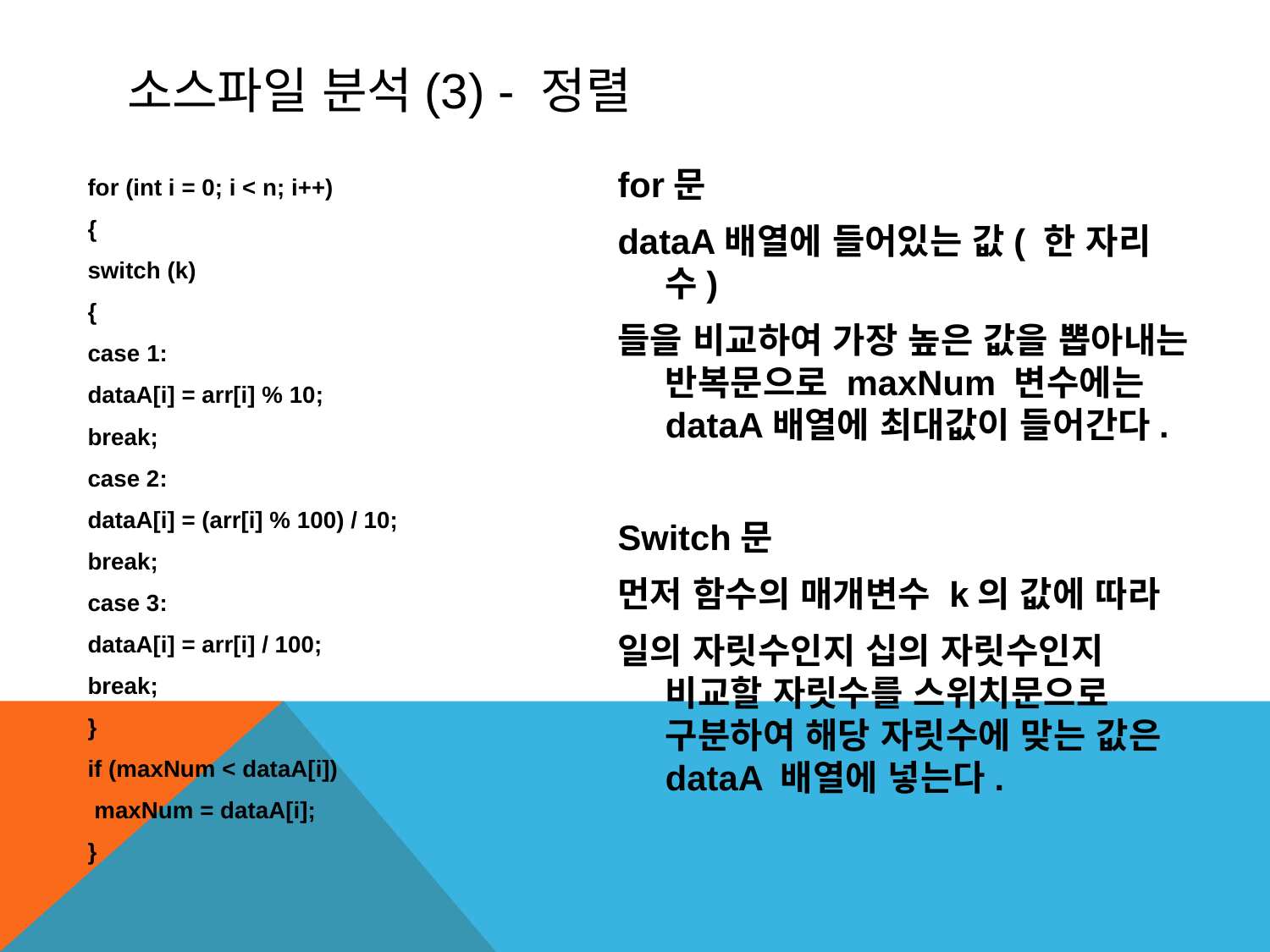

# 소스파일 분석(3) - 정렬
for문
dataA배열에 들어있는 값( 한 자리 수)
들을 비교하여 가장 높은 값을 뽑아내는 반복문으로 maxNum 변수에는 dataA배열에 최대값이 들어간다.

Switch문
먼저 함수의 매개변수 k의 값에 따라
일의 자릿수인지 십의 자릿수인지 비교할 자릿수를 스위치문으로 구분하여 해당 자릿수에 맞는 값은 dataA 배열에 넣는다.
for (int i = 0; i < n; i++)
{
switch (k)
{
case 1:
dataA[i] = arr[i] % 10;
break;
case 2:
dataA[i] = (arr[i] % 100) / 10;
break;
case 3:
dataA[i] = arr[i] / 100;
break;
}
if (maxNum < dataA[i])
 maxNum = dataA[i];
}